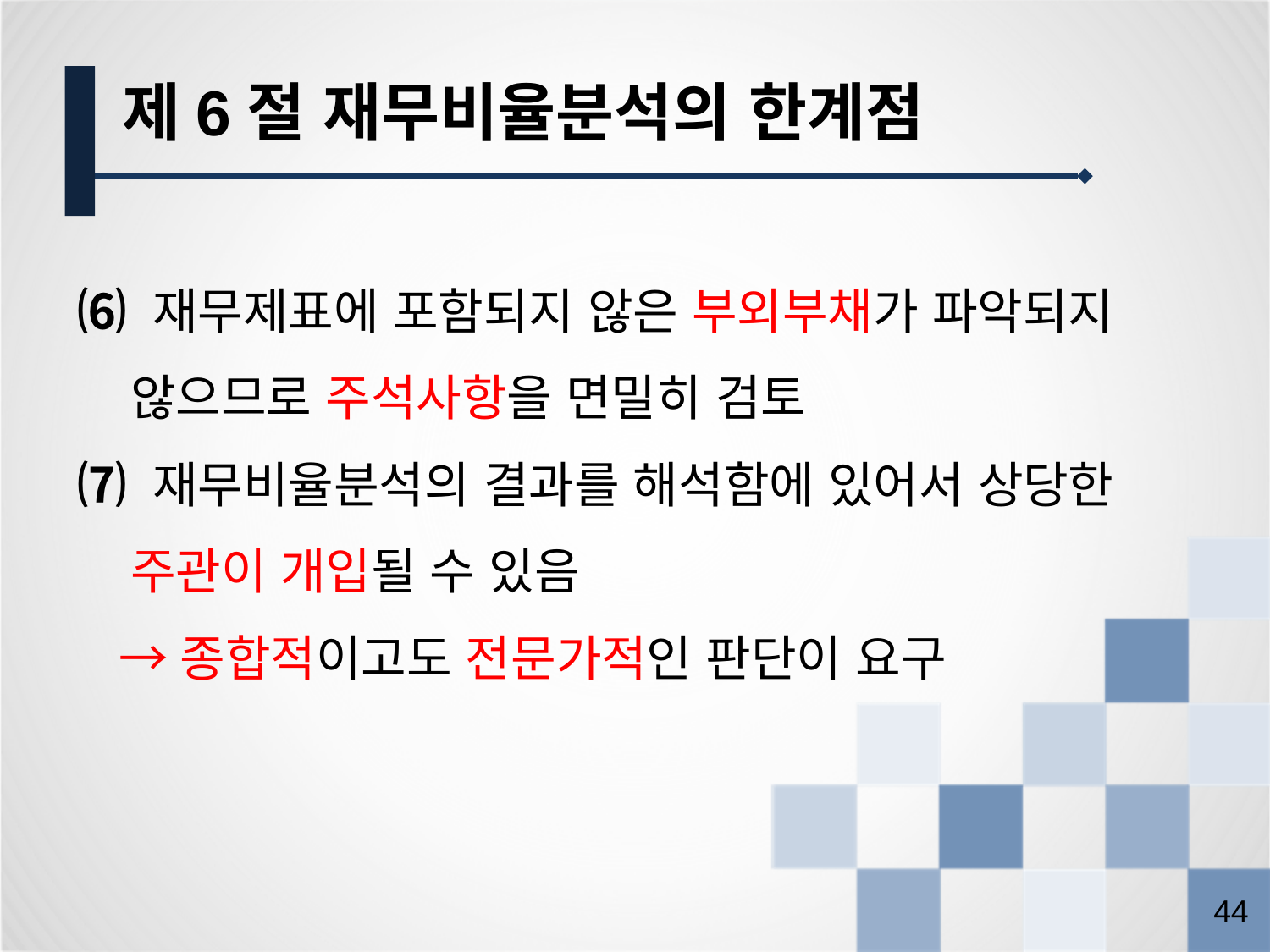

제6절 재무비율분석의 한계점

⑹ 재무제표에 포함되지 않은 부외부채가 파악되지
   않으므로 주석사항을 면밀히 검토
⑺ 재무비율분석의 결과를 해석함에 있어서 상당한
   주관이 개입될 수 있음
   →종합적이고도 전문가적인 판단이 요구
44